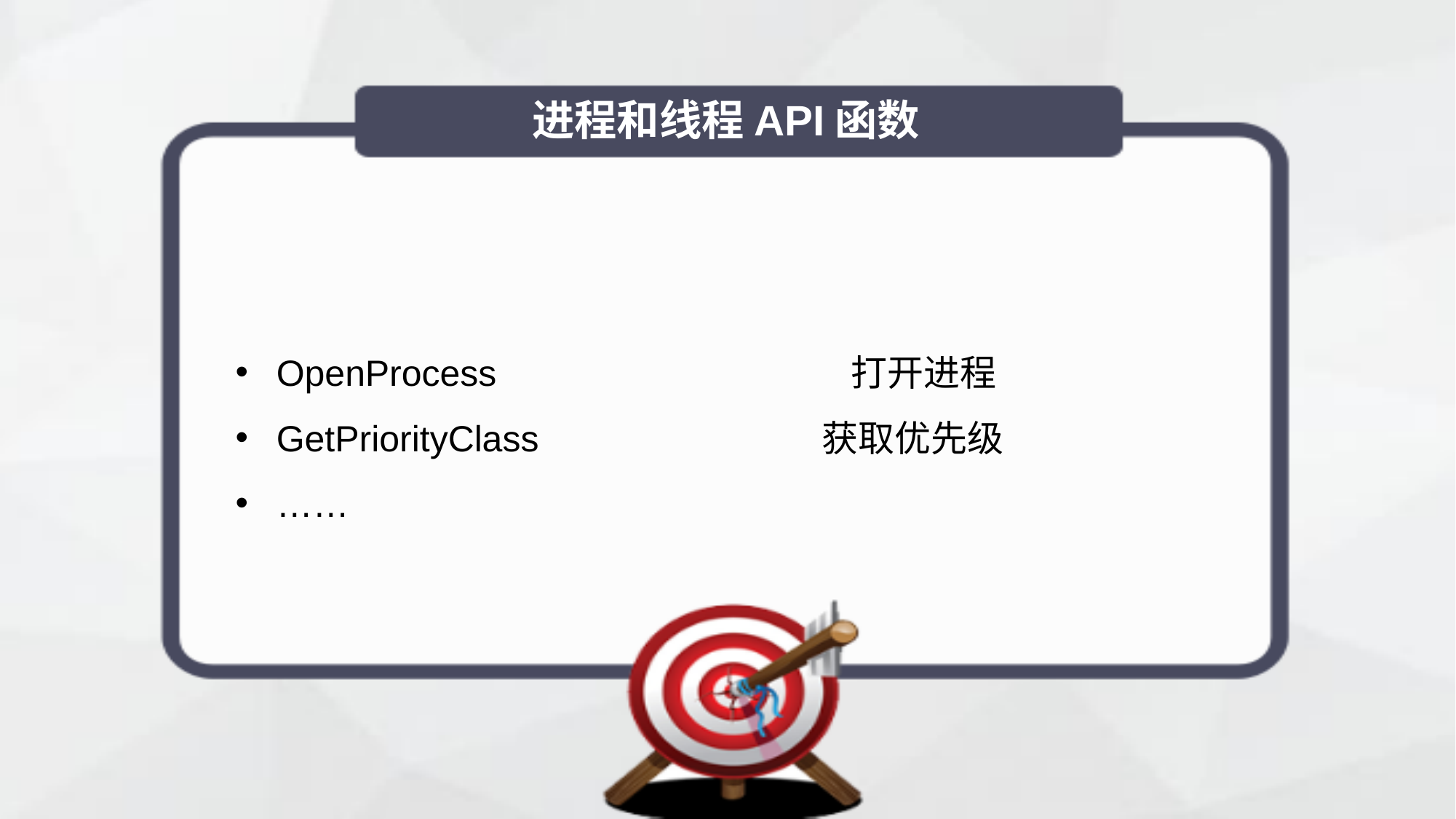

# 进程和线程API函数

OpenProcess			  打开进程
GetPriorityClass			获取优先级
……